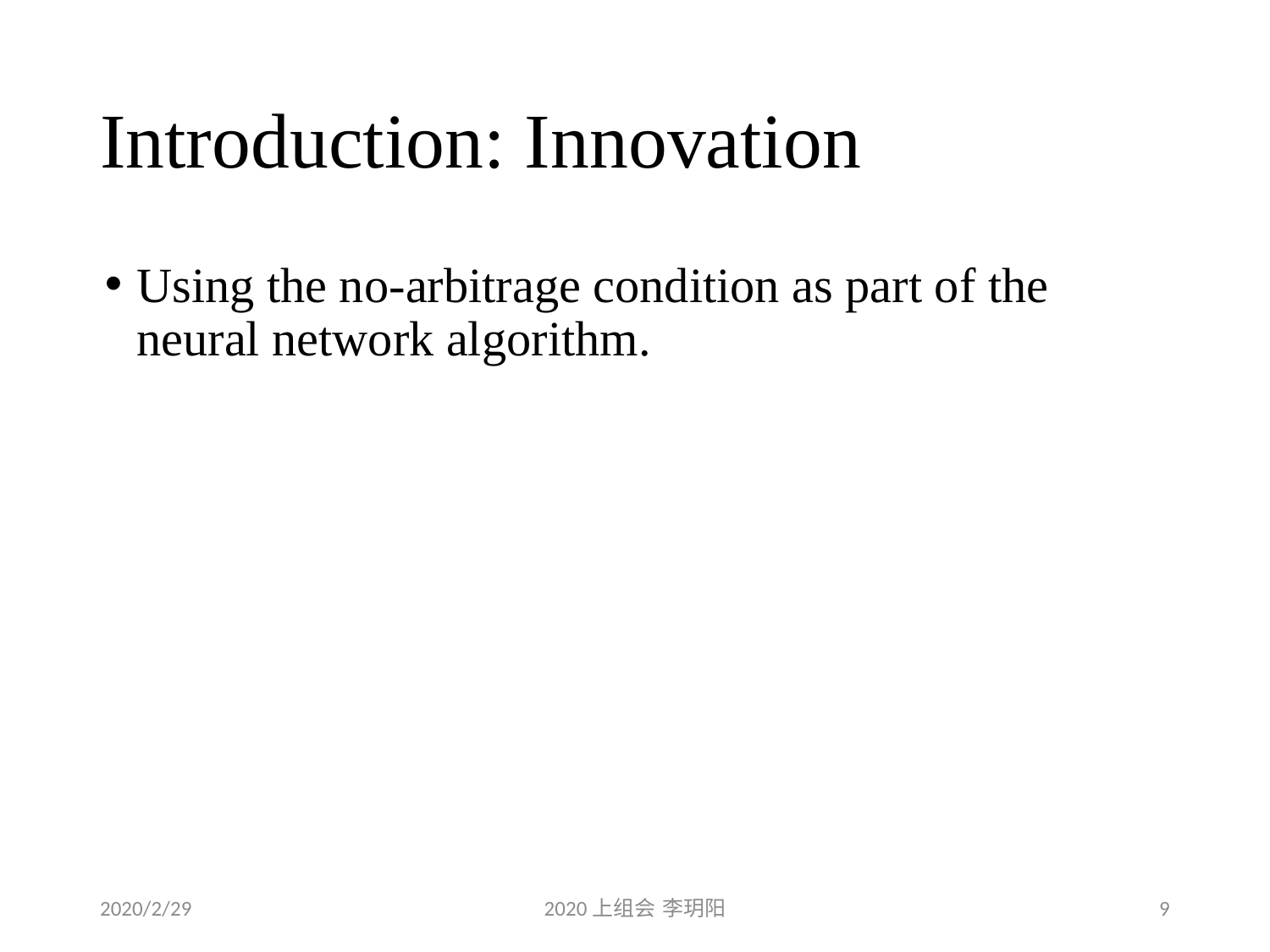

# Introduction: Innovation
Using the no-arbitrage condition as part of the neural network algorithm.

2020/2/29
2020上组会 李玥阳
9